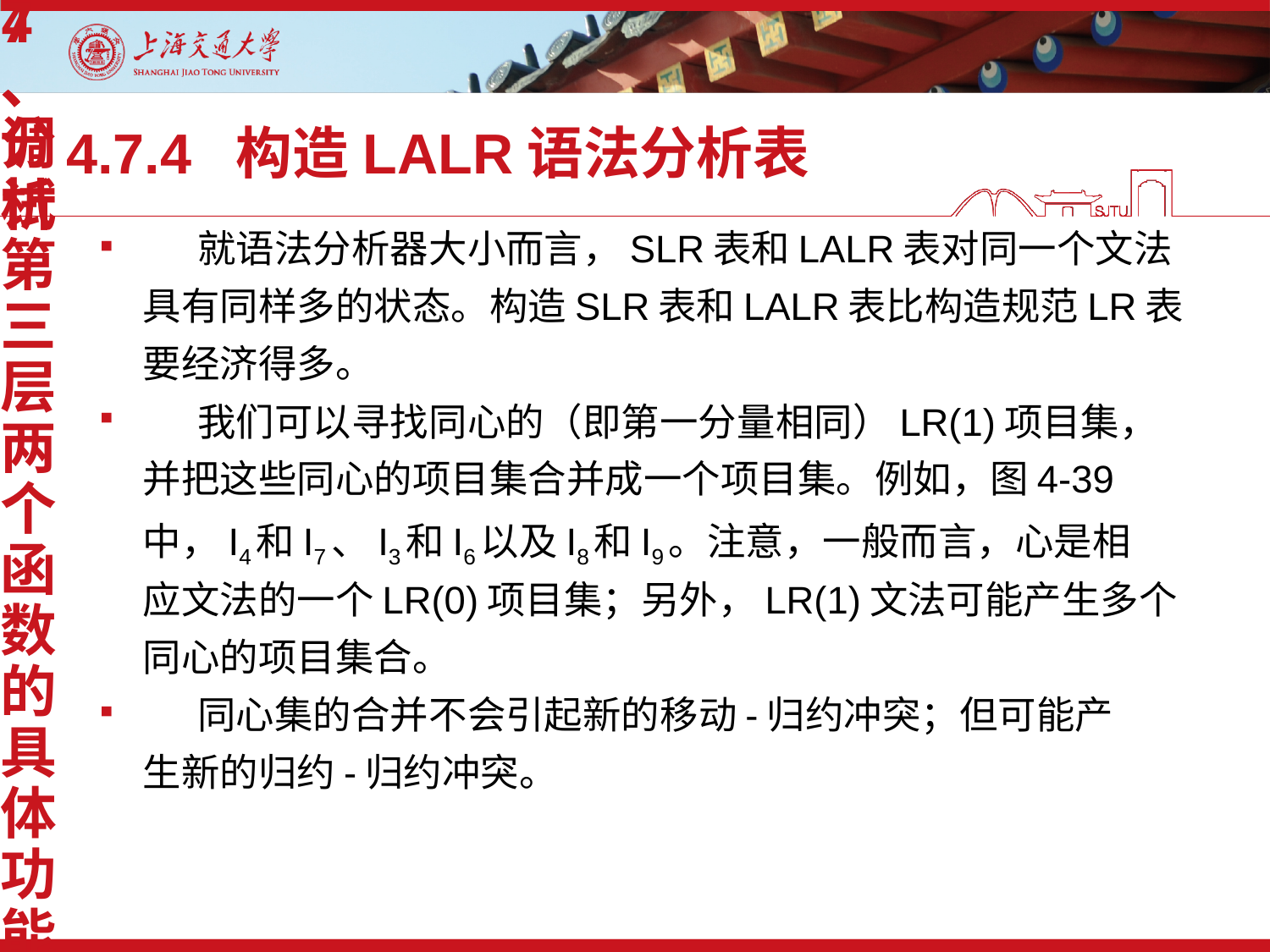

4、分析第三层两个函数的具体功能
7、调试
# 4.7.4  构造LALR语法分析表
       就语法分析器大小而言，SLR表和LALR表对同一个文法
    具有同样多的状态。构造SLR表和LALR表比构造规范LR表
    要经济得多。
       我们可以寻找同心的（即第一分量相同）LR(1)项目集，
    并把这些同心的项目集合并成一个项目集。例如，图4-39
    中，I4和I7、I3和I6以及I8和I9。注意，一般而言，心是相
    应文法的一个LR(0)项目集；另外，LR(1)文法可能产生多个
    同心的项目集合。
       同心集的合并不会引起新的移动-归约冲突；但可能产
    生新的归约-归约冲突。